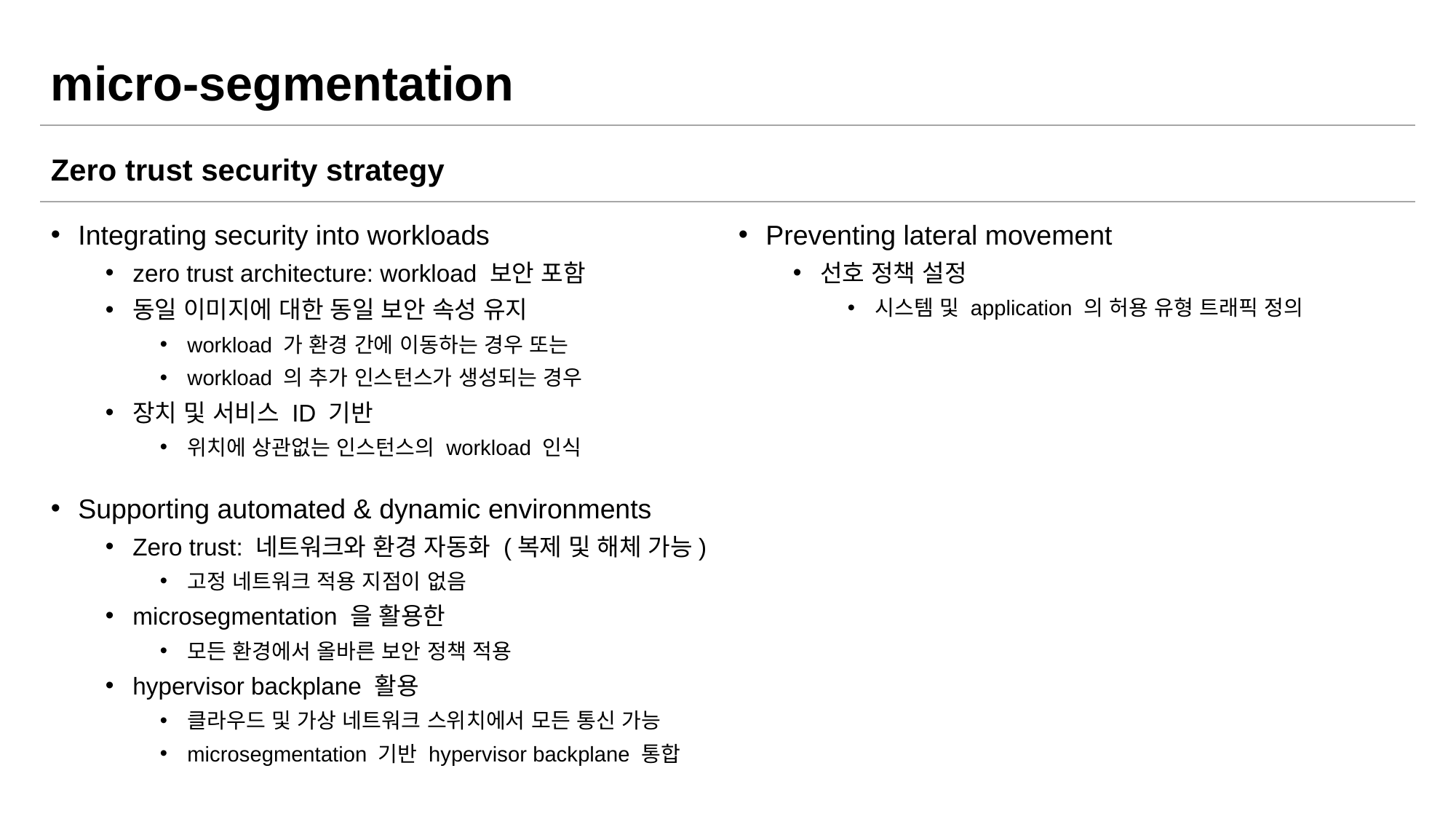

# micro-segmentation
Zero trust security strategy
Integrating security into workloads
zero trust architecture: workload 보안 포함
동일 이미지에 대한 동일 보안 속성 유지
workload 가 환경 간에 이동하는 경우 또는
workload 의 추가 인스턴스가 생성되는 경우
장치 및 서비스 ID 기반
위치에 상관없는 인스턴스의 workload 인식
Supporting automated & dynamic environments
Zero trust: 네트워크와 환경 자동화 (복제 및 해체 가능)
고정 네트워크 적용 지점이 없음
microsegmentation 을 활용한
모든 환경에서 올바른 보안 정책 적용
hypervisor backplane 활용
클라우드 및 가상 네트워크 스위치에서 모든 통신 가능
microsegmentation 기반 hypervisor backplane 통합
Preventing lateral movement
선호 정책 설정
시스템 및 application 의 허용 유형 트래픽 정의